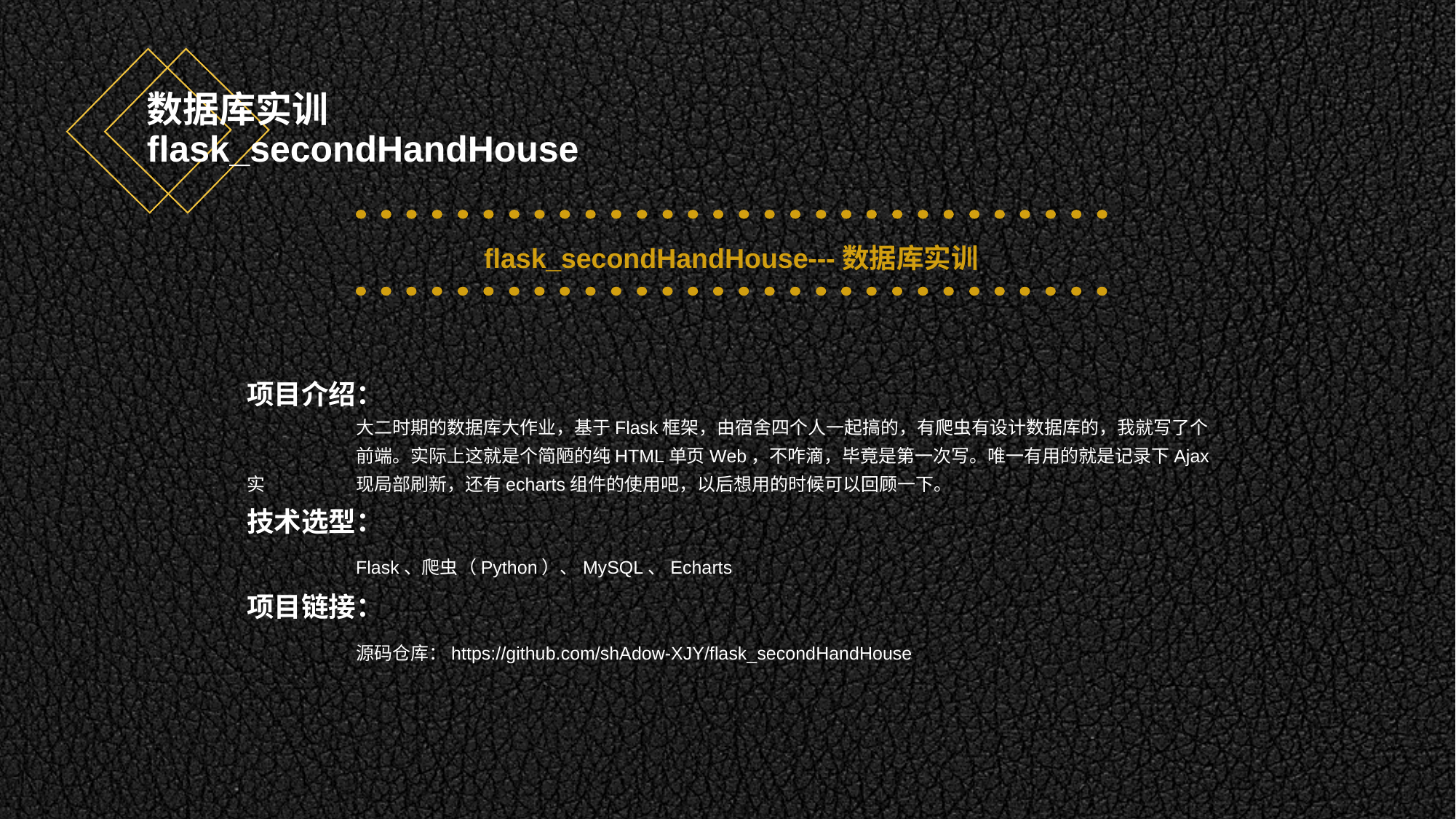

# 数据库实训 flask_secondHandHouse

flask_secondHandHouse---数据库实训

项目介绍：
	大二时期的数据库大作业，基于Flask框架，由宿舍四个人一起搞的，有爬虫有设计数据库的，我就写了个	前端。实际上这就是个简陋的纯HTML单页Web，不咋滴，毕竟是第一次写。唯一有用的就是记录下Ajax实	现局部刷新，还有echarts组件的使用吧，以后想用的时候可以回顾一下。
技术选型：
	Flask、爬虫（Python）、MySQL、Echarts
项目链接：
	源码仓库：https://github.com/shAdow-XJY/flask_secondHandHouse